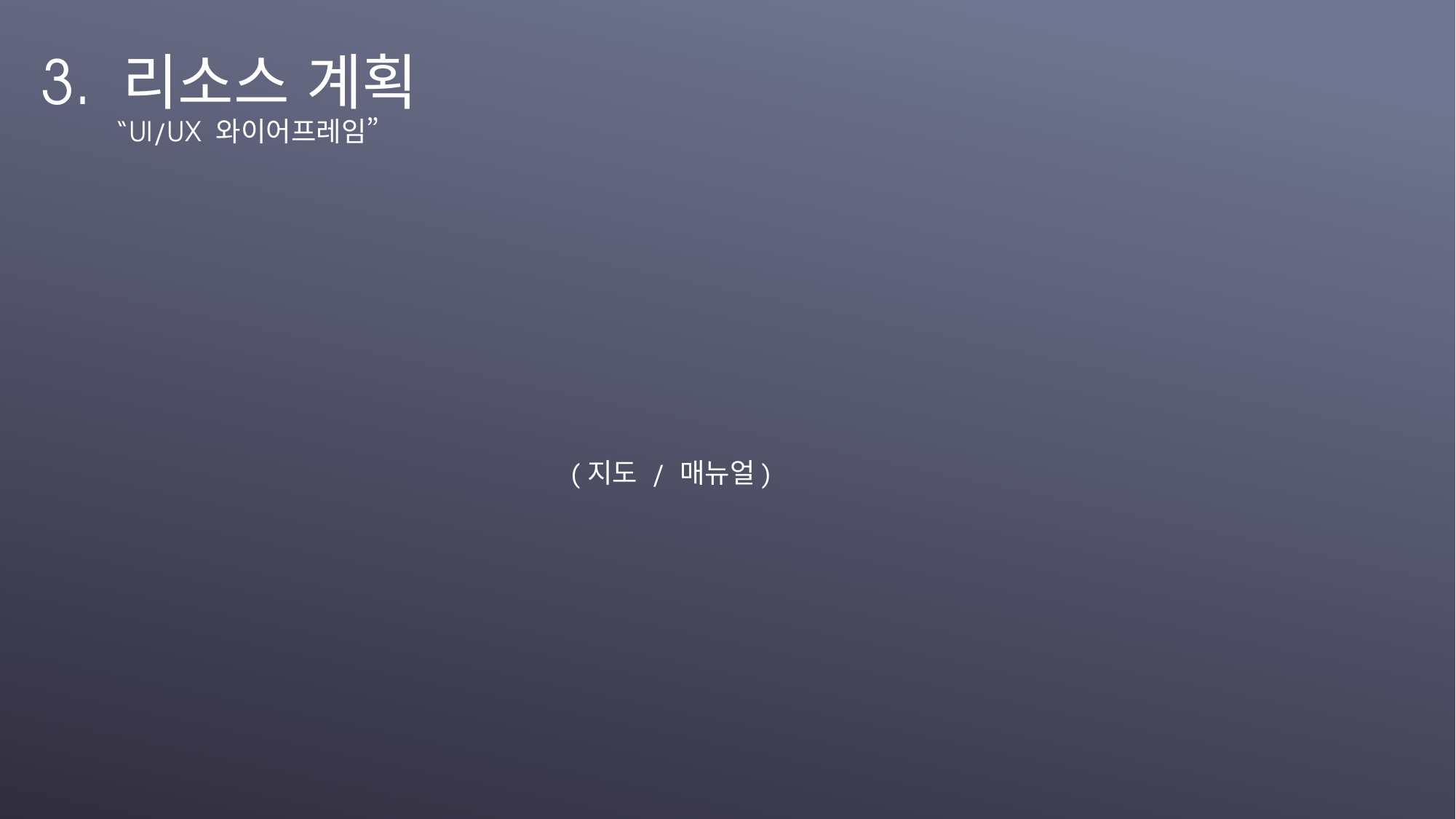

3. 리소스 계획
“UI/UX 와이어프레임”
(지도 / 매뉴얼)